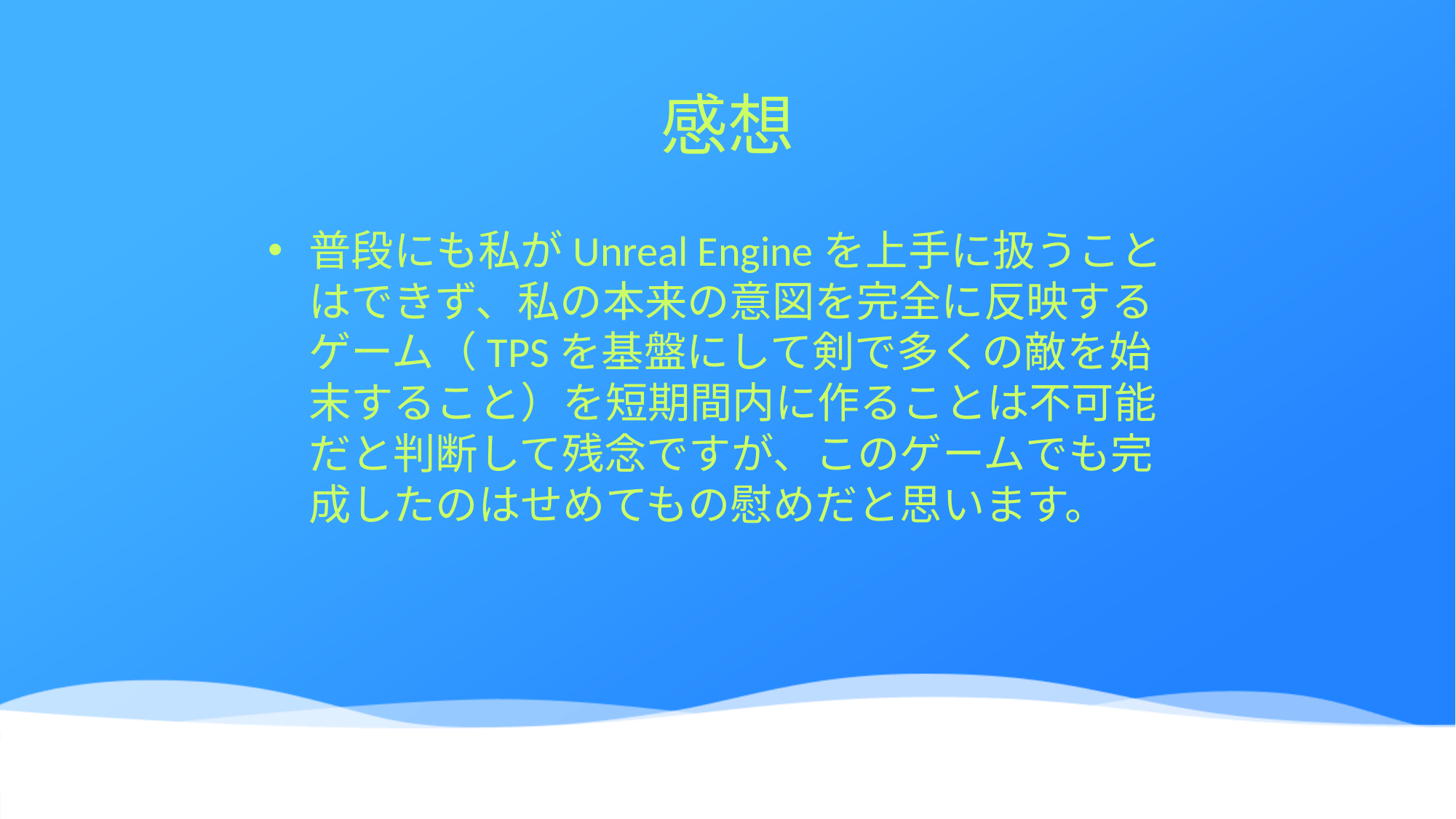

# 感想
普段にも私がUnreal Engineを上手に扱うことはできず、私の本来の意図を完全に反映するゲーム（TPSを基盤にして剣で多くの敵を始末すること）を短期間内に作ることは不可能だと判断して残念ですが、このゲームでも完成したのはせめてもの慰めだと思います。